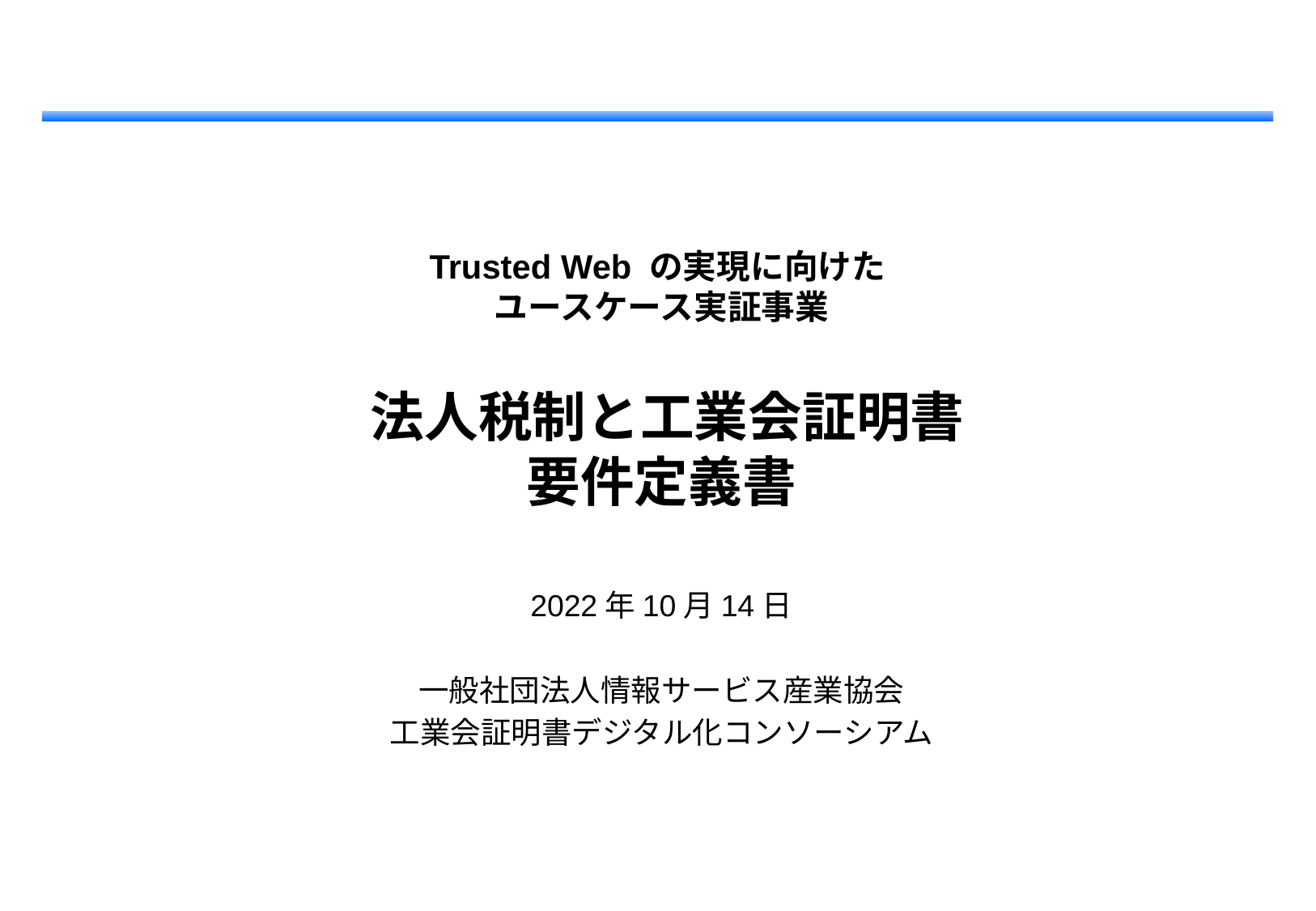

# Trusted Web の実現に向けた ユースケース実証事業 法人税制と工業会証明書 要件定義書
2022年10月14日

一般社団法人情報サービス産業協会
工業会証明書デジタル化コンソーシアム